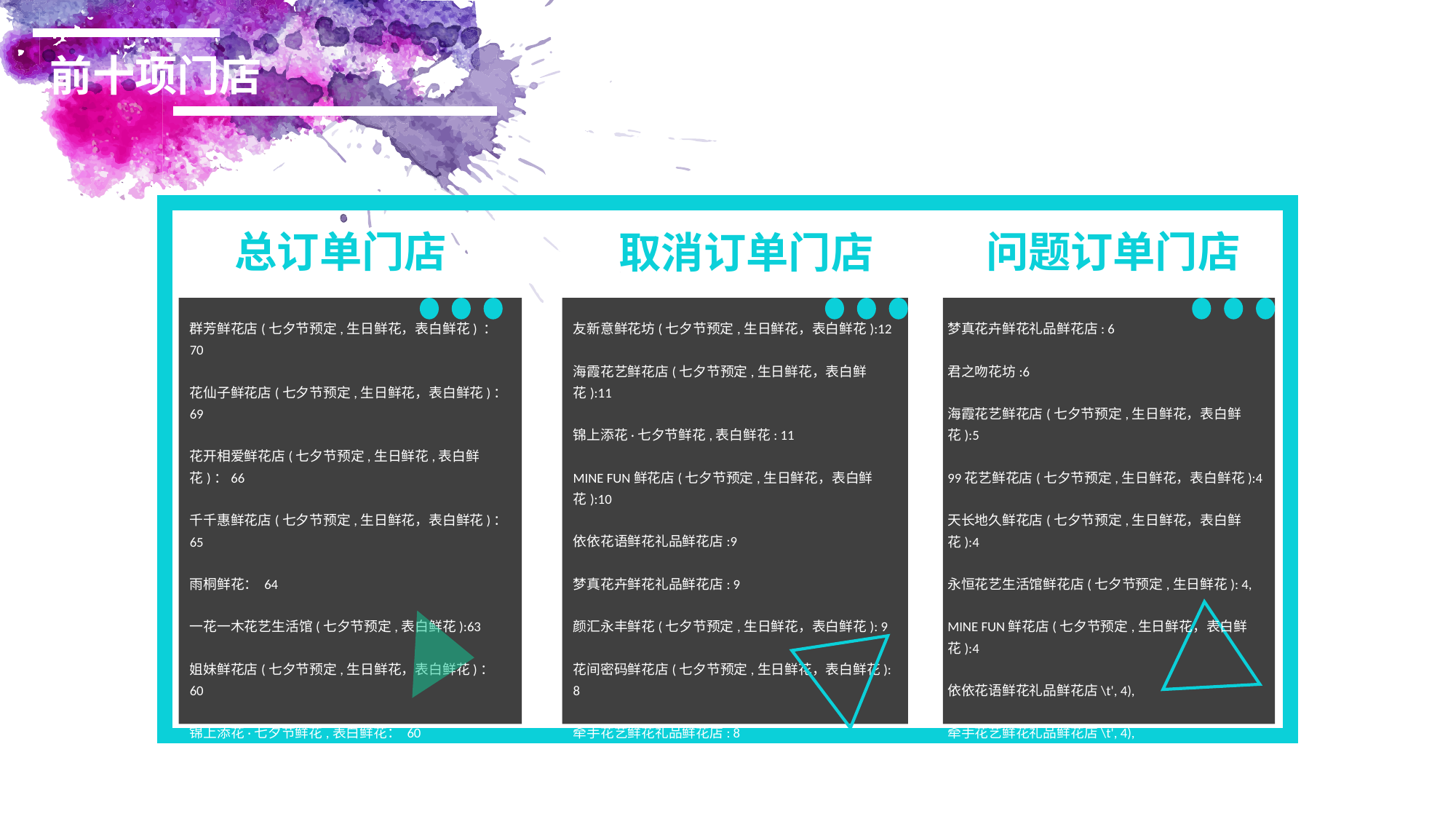

前十项门店

总订单门店
问题订单门店
取消订单门店

群芳鲜花店(七夕节预定,生日鲜花，表白鲜花) ：70

花仙子鲜花店(七夕节预定,生日鲜花，表白鲜花)：69

花开相爱鲜花店(七夕节预定,生日鲜花,表白鲜花)：66

千千惠鲜花店(七夕节预定,生日鲜花，表白鲜花)： 65

雨桐鲜花： 64

一花一木花艺生活馆(七夕节预定,表白鲜花):63

姐妹鲜花店(七夕节预定,生日鲜花，表白鲜花)： 60

锦上添花·七夕节鲜花,表白鲜花： 60

友新意鲜花坊(七夕节预定,生日鲜花，表白鲜花)：57

八度花艺(七夕节预定,生日鲜花，表白鲜花)： 56
友新意鲜花坊(七夕节预定,生日鲜花，表白鲜花):12

海霞花艺鲜花店(七夕节预定,生日鲜花，表白鲜花):11

锦上添花·七夕节鲜花,表白鲜花: 11

MINE FUN鲜花店(七夕节预定,生日鲜花，表白鲜花):10

依依花语鲜花礼品鲜花店:9

梦真花卉鲜花礼品鲜花店: 9

颜汇永丰鲜花(七夕节预定,生日鲜花，表白鲜花): 9

花间密码鲜花店(七夕节预定,生日鲜花，表白鲜花): 8

牵手花艺鲜花礼品鲜花店: 8

君之吻花坊: 8
梦真花卉鲜花礼品鲜花店: 6

君之吻花坊:6

海霞花艺鲜花店(七夕节预定,生日鲜花，表白鲜花):5

99花艺鲜花店(七夕节预定,生日鲜花，表白鲜花):4

天长地久鲜花店(七夕节预定,生日鲜花，表白鲜花):4

永恒花艺生活馆鲜花店(七夕节预定,生日鲜花): 4,

MINE FUN鲜花店(七夕节预定,生日鲜花，表白鲜花):4

依依花语鲜花礼品鲜花店\t', 4),

牵手花艺鲜花礼品鲜花店\t', 4),

颜汇永丰鲜花(七夕节预定,生日鲜花，表白鲜花)\t', 4),